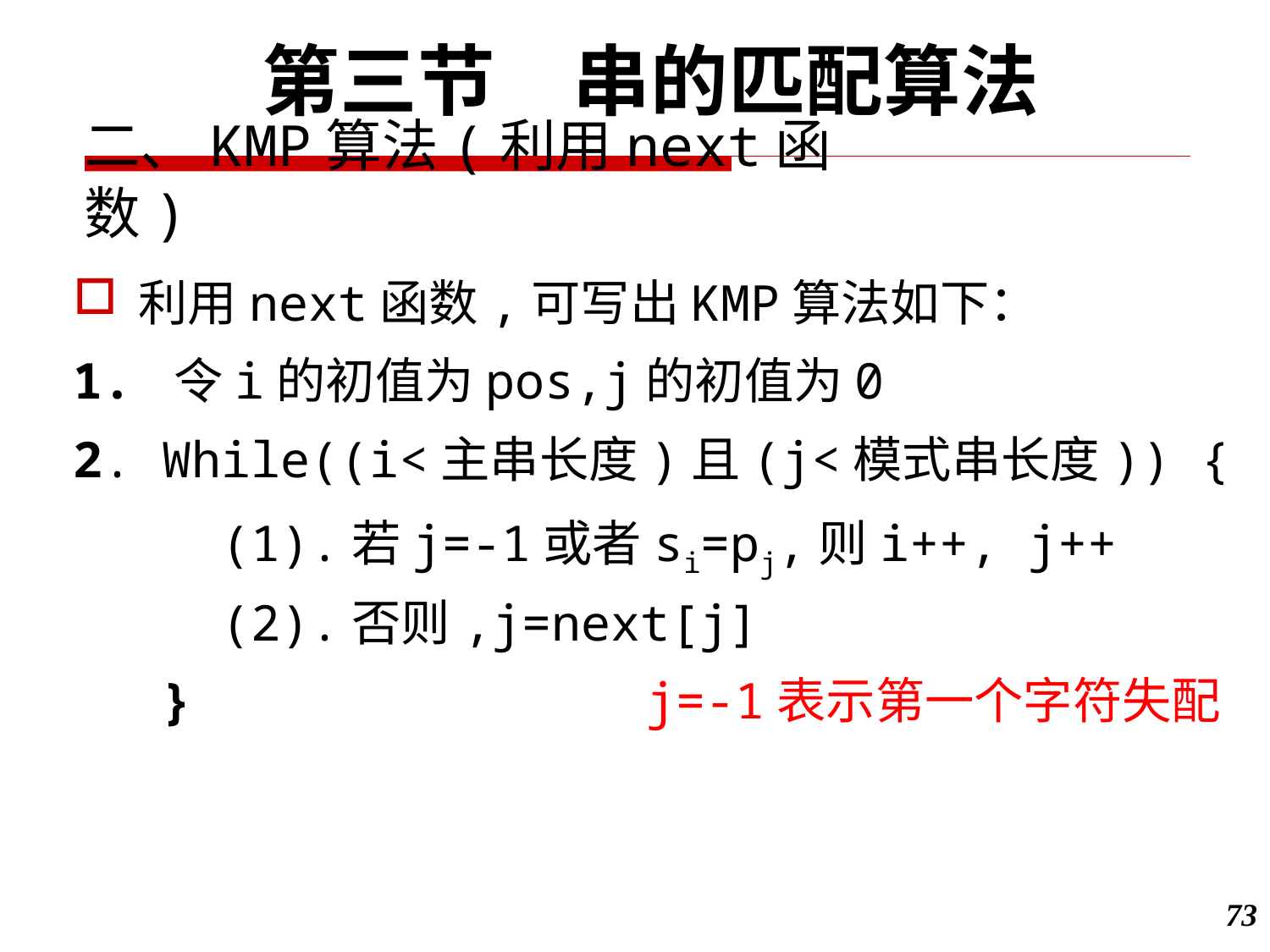

第三节　串的匹配算法
二、KMP算法(利用next函数)
利用next函数,可写出KMP算法如下：
1. 令i的初值为pos,j的初值为0
2. While((i<主串长度)且(j<模式串长度)) {
     (1).若j=-1或者si=pj,则i++, j++
     (2).否则,j=next[j]
   }　				j=-1表示第一个字符失配
73